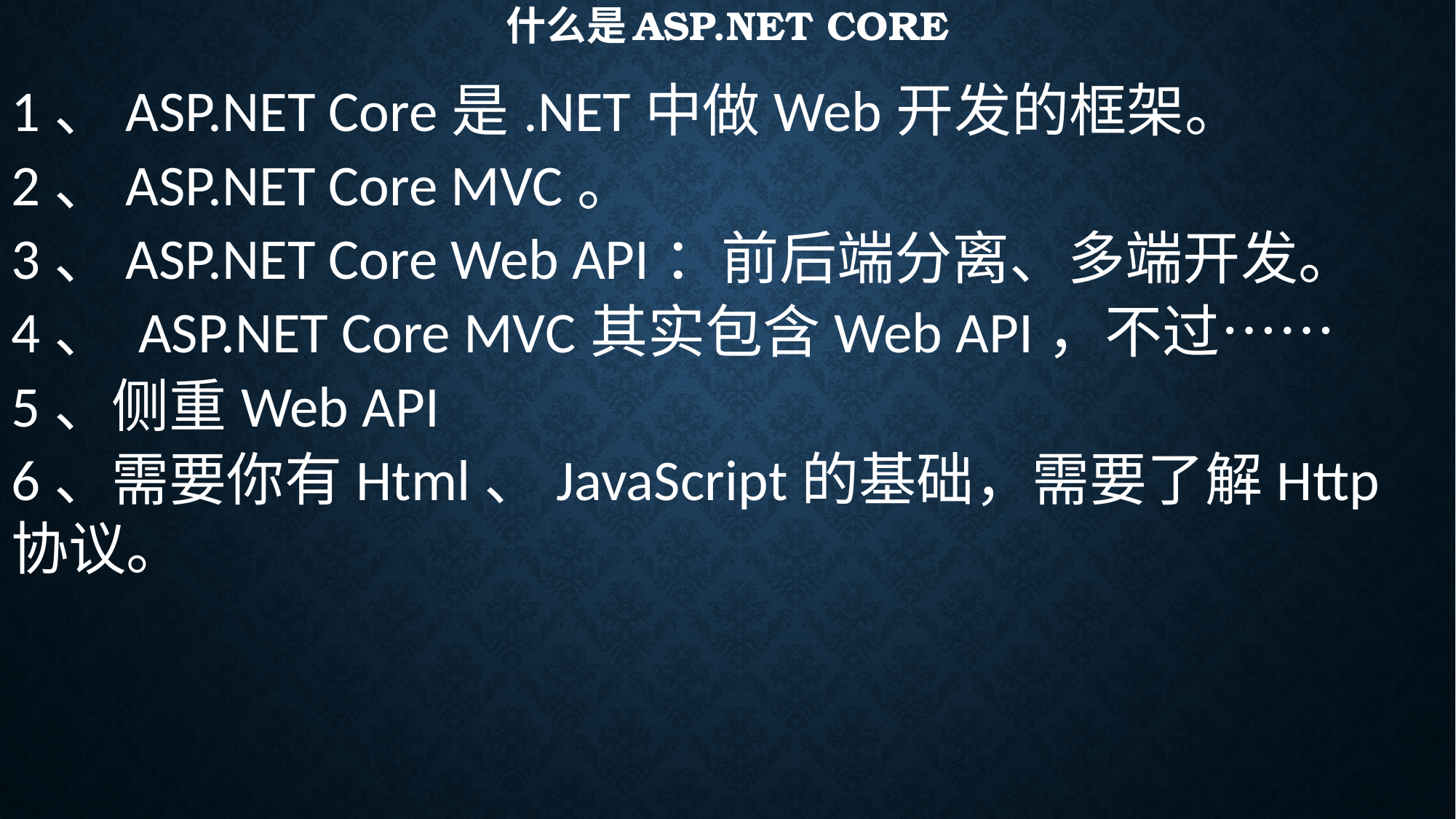

# 什么是ASP.NET Core
1、ASP.NET Core是.NET中做Web开发的框架。
2、ASP.NET Core MVC。
3、ASP.NET Core Web API：前后端分离、多端开发。
4、 ASP.NET Core MVC其实包含Web API，不过……
5、侧重Web API
6、需要你有Html、JavaScript的基础，需要了解Http协议。